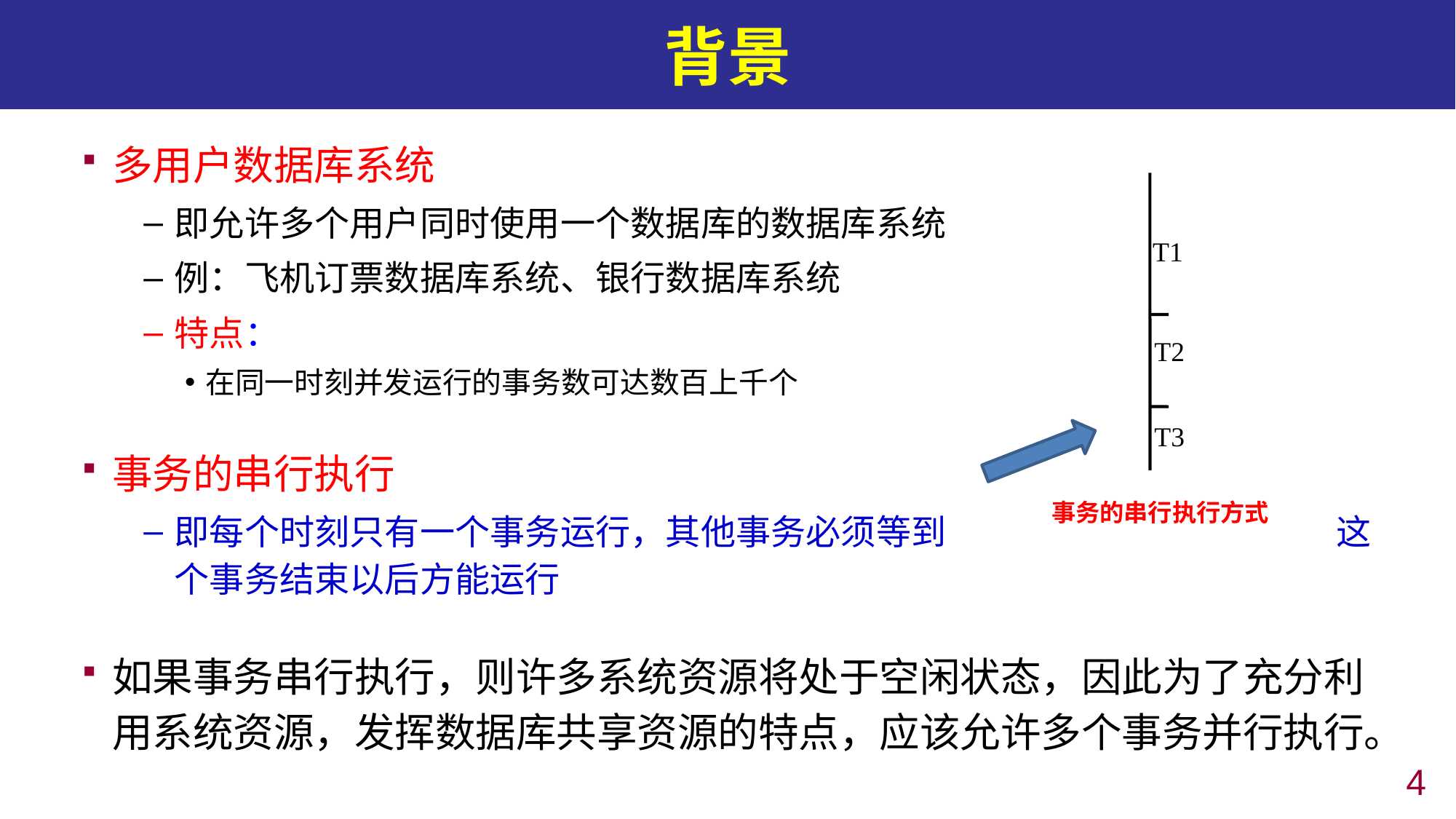

# 背景
多用户数据库系统
即允许多个用户同时使用一个数据库的数据库系统
例：飞机订票数据库系统、银行数据库系统
特点：
在同一时刻并发运行的事务数可达数百上千个

事务的串行执行
即每个时刻只有一个事务运行，其他事务必须等到                                                  这个事务结束以后方能运行

如果事务串行执行，则许多系统资源将处于空闲状态，因此为了充分利用系统资源，发挥数据库共享资源的特点，应该允许多个事务并行执行。

T1

T2

T3
事务的串行执行方式

4